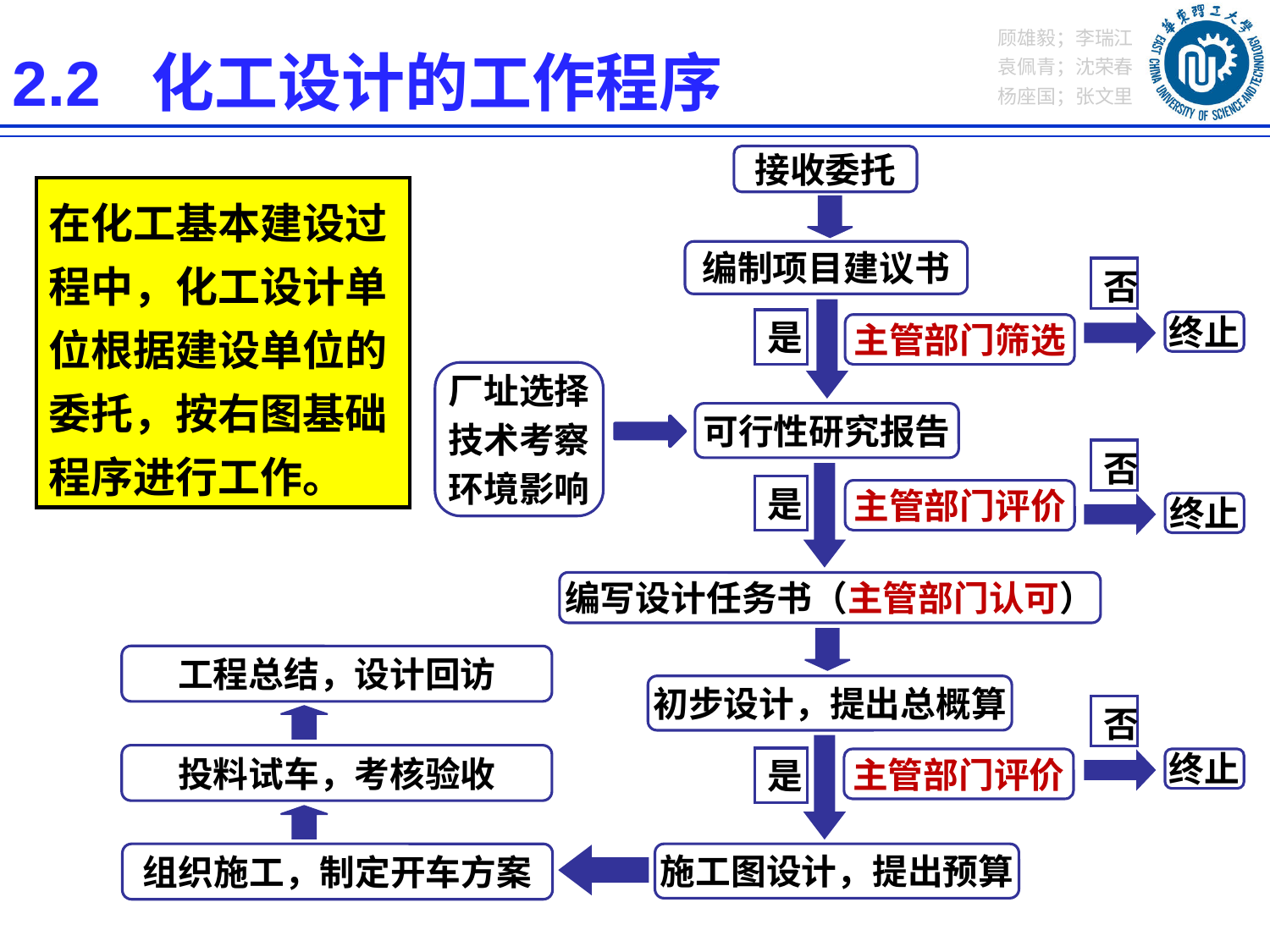

2.2  化工设计的工作程序
接收委托
在化工基本建设过程中，化工设计单位根据建设单位的委托，按右图基础程序进行工作。

编制项目建议书
否

是
终止

主管部门筛选
厂址选择
技术考察
环境影响
可行性研究报告

否

是
主管部门评价
终止
编写设计任务书（主管部门认可）

工程总结，设计回访
初步设计，提出总概算
否

是
投料试车，考核验收
终止
主管部门评价

组织施工，制定开车方案
施工图设计，提出预算